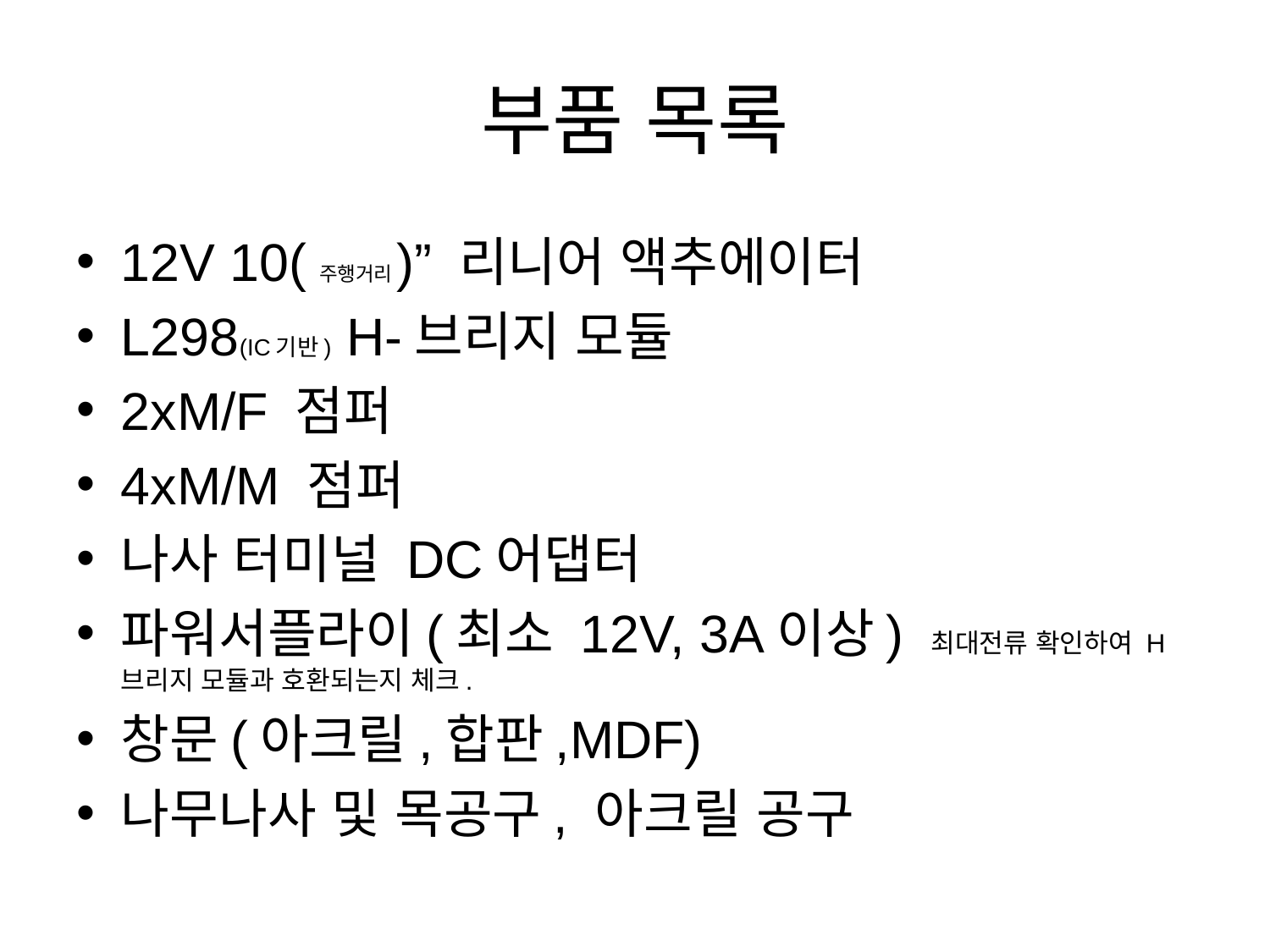

# 부품 목록
12V 10(주행거리)” 리니어 액추에이터
L298(IC기반) H-브리지 모듈
2xM/F 점퍼
4xM/M 점퍼
나사 터미널 DC어댑터
파워서플라이(최소 12V, 3A이상) 최대전류 확인하여 H브리지 모듈과 호환되는지 체크.
창문(아크릴,합판,MDF)
나무나사 및 목공구, 아크릴 공구